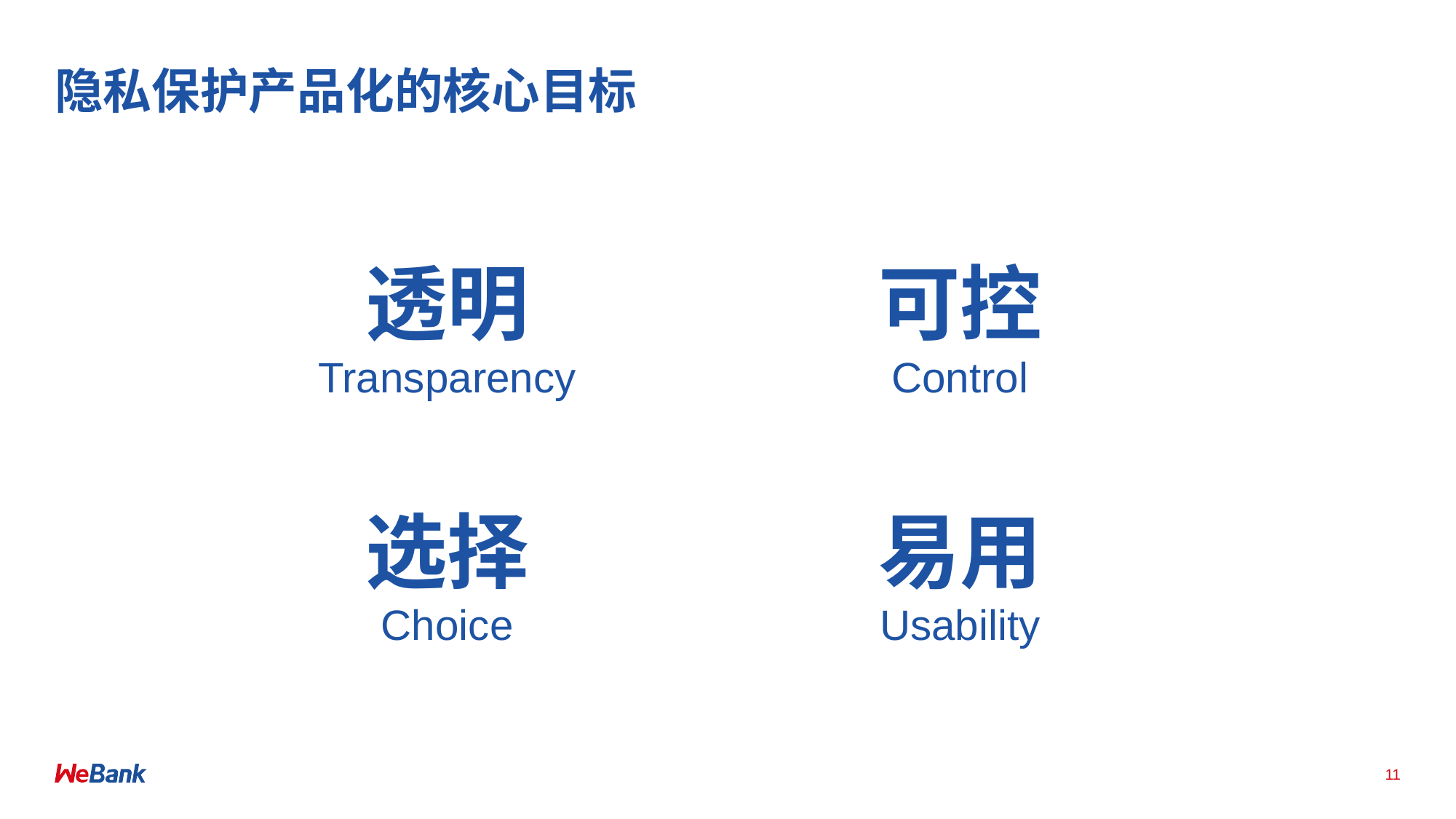

# 隐私保护产品化的核心目标
透明
Transparency
可控
Control
选择
Choice
易用
Usability
11